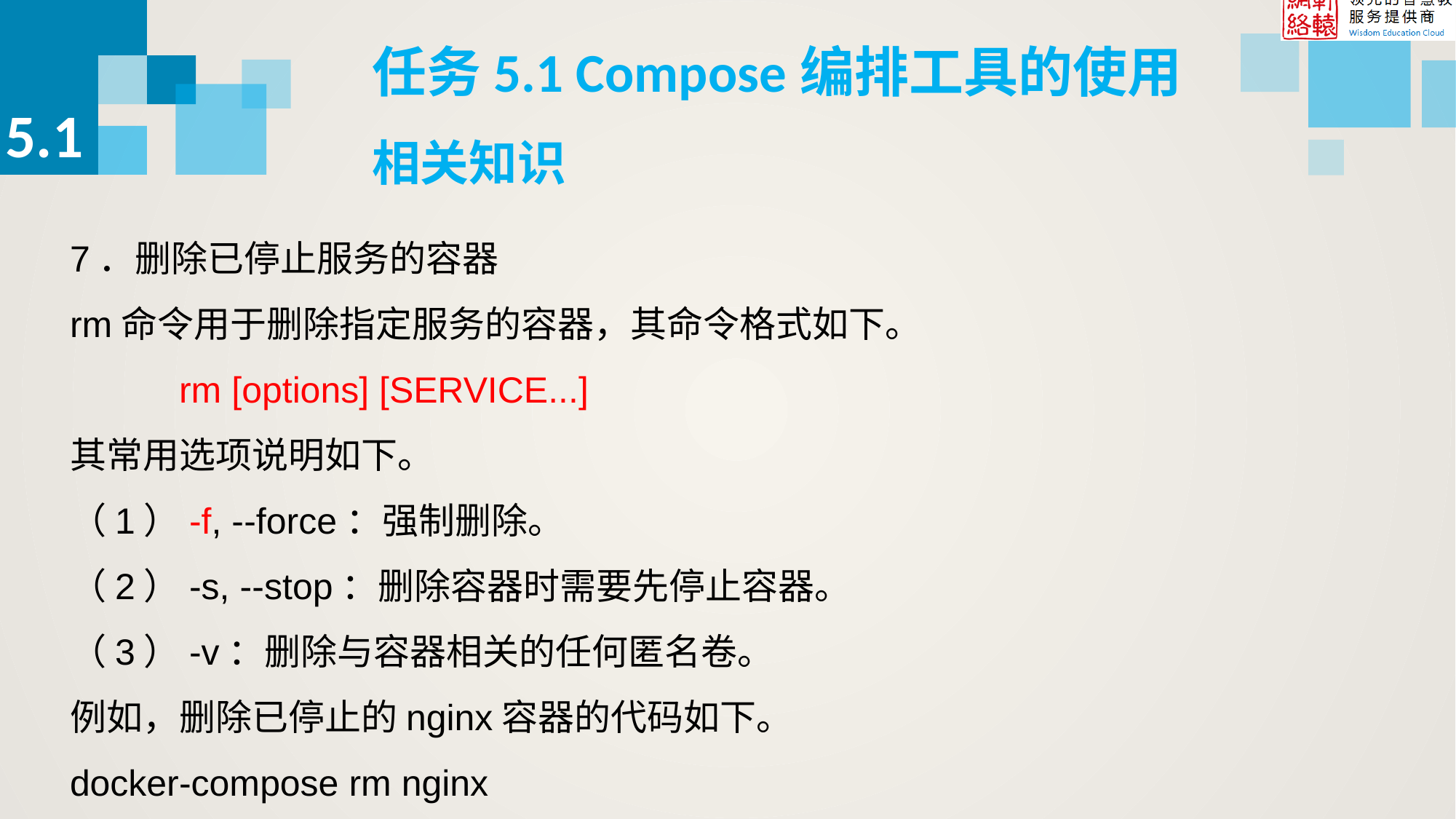

任务5.1 Compose编排工具的使用
5.1
相关知识
7．删除已停止服务的容器
rm命令用于删除指定服务的容器，其命令格式如下。
	rm [options] [SERVICE...]
其常用选项说明如下。
（1）-f, --force：强制删除。
（2）-s, --stop：删除容器时需要先停止容器。
（3）-v：删除与容器相关的任何匿名卷。
例如，删除已停止的nginx容器的代码如下。
docker-compose rm nginx